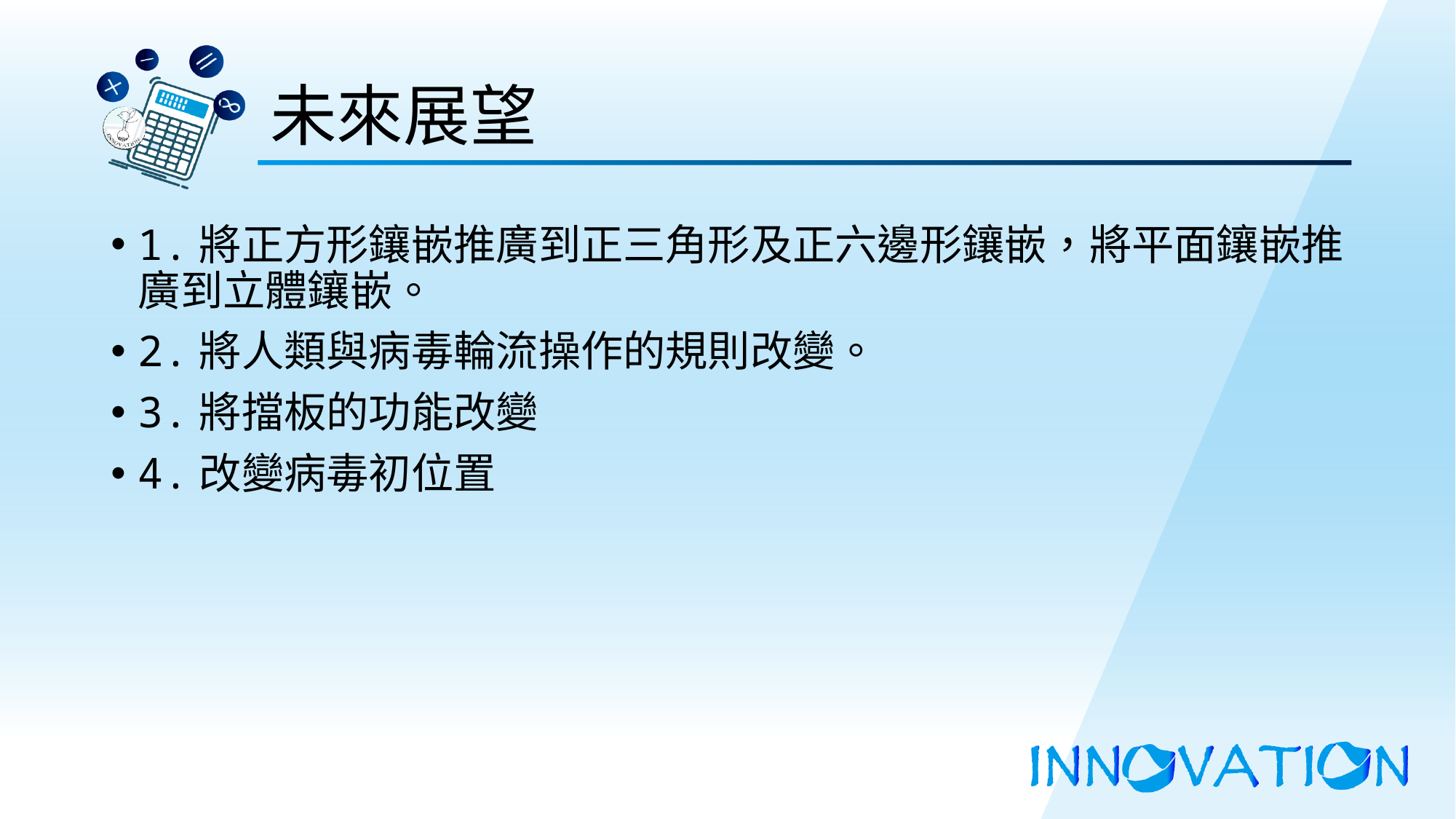

# 未來展望
1.將正方形鑲嵌推廣到正三角形及正六邊形鑲嵌，將平面鑲嵌推廣到立體鑲嵌。
2.將人類與病毒輪流操作的規則改變。
3.將擋板的功能改變
4.改變病毒初位置